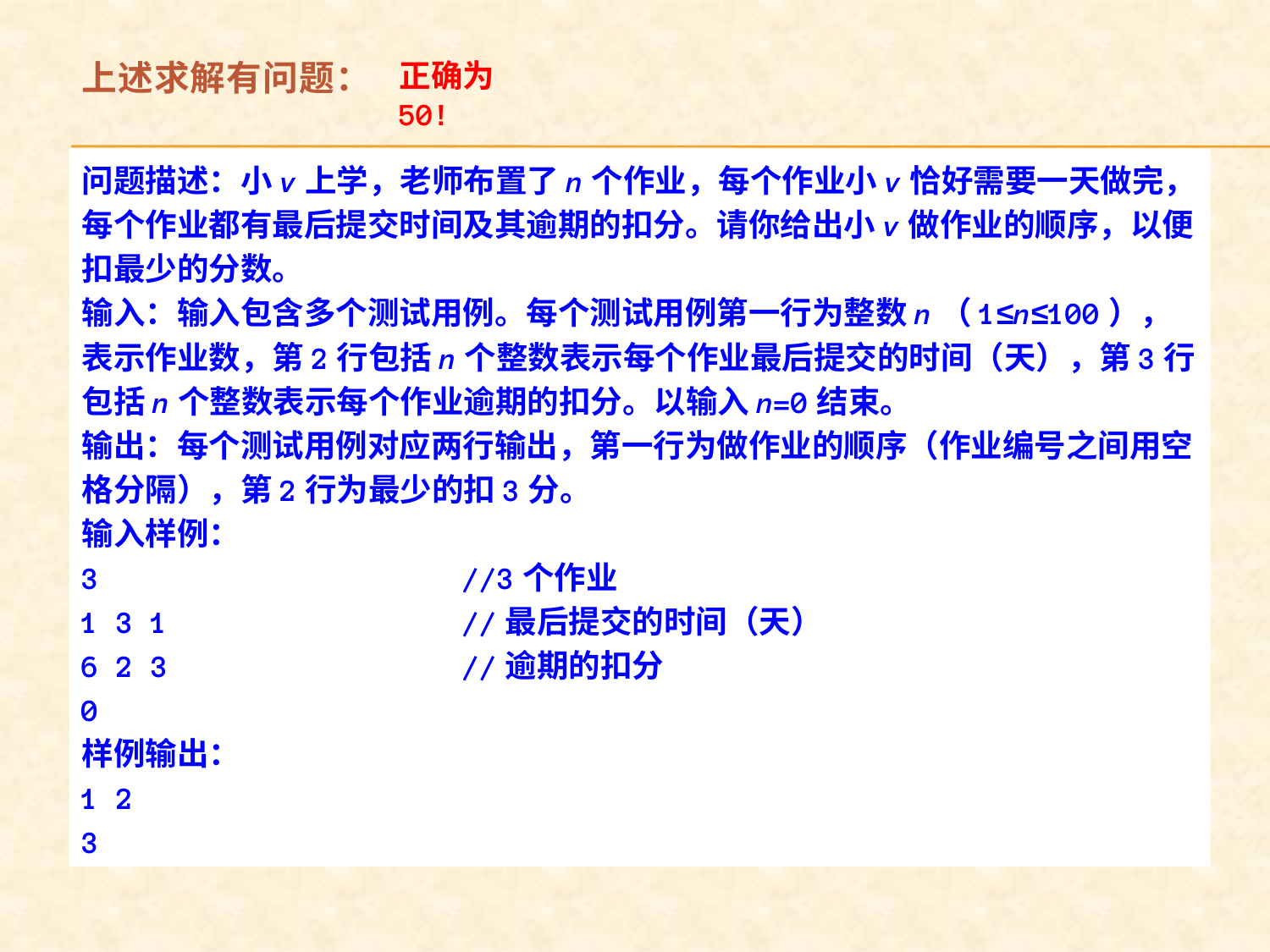

上述求解有问题：
正确为50!
问题描述：小v上学，老师布置了n个作业，每个作业小v恰好需要一天做完，每个作业都有最后提交时间及其逾期的扣分。请你给出小v做作业的顺序，以便扣最少的分数。
输入：输入包含多个测试用例。每个测试用例第一行为整数n（1≤n≤100），表示作业数，第2行包括n个整数表示每个作业最后提交的时间（天），第3行包括n个整数表示每个作业逾期的扣分。以输入n=0结束。
输出：每个测试用例对应两行输出，第一行为做作业的顺序（作业编号之间用空格分隔），第2行为最少的扣3分。
输入样例：
3			//3个作业
1 3 1			//最后提交的时间（天）
6 2 3			//逾期的扣分
0
样例输出：
1 2
3